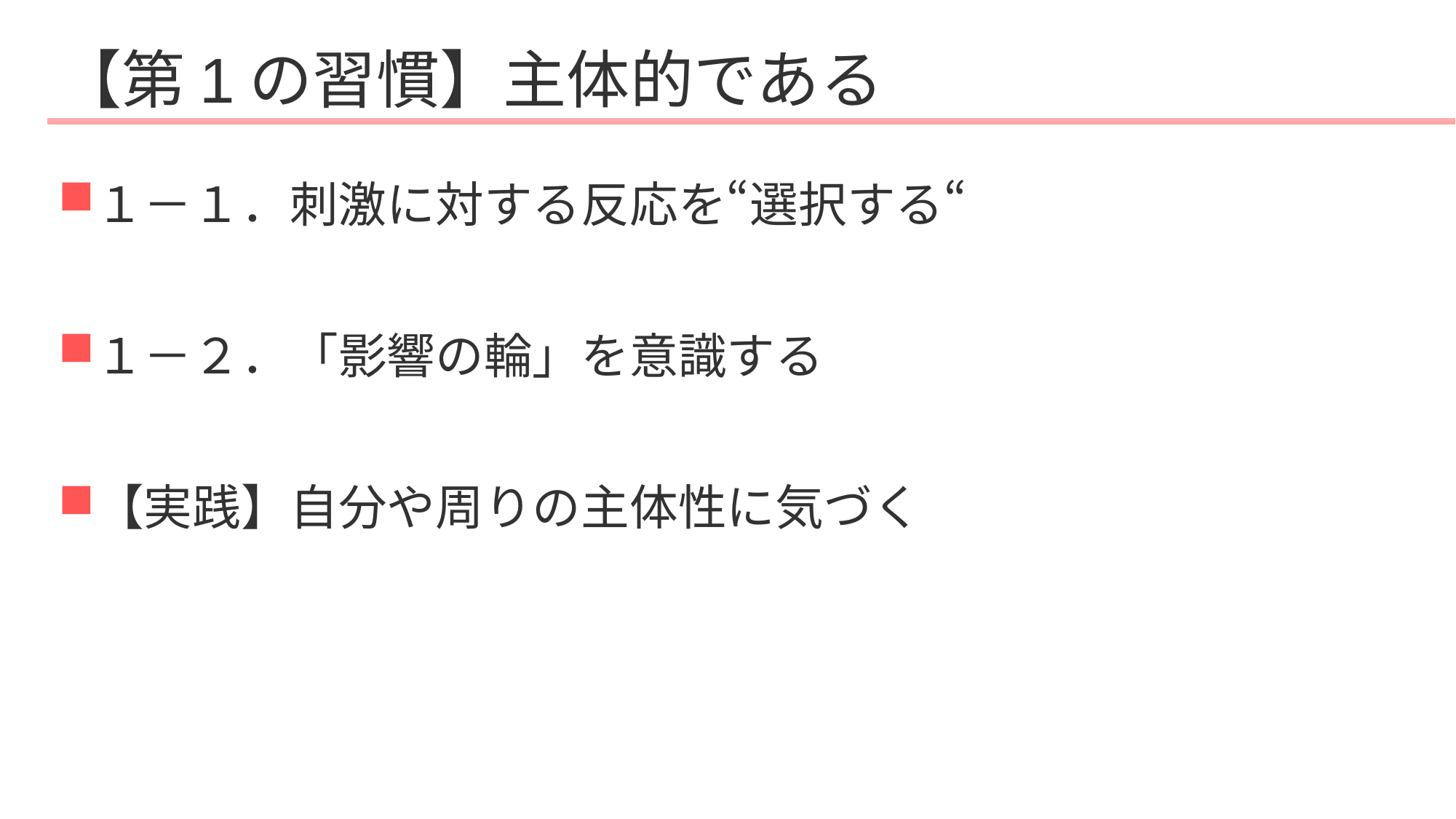

# 【第1の習慣】主体的である
１－１．刺激に対する反応を“選択する“
１－２．「影響の輪」を意識する
【実践】自分や周りの主体性に気づく
27